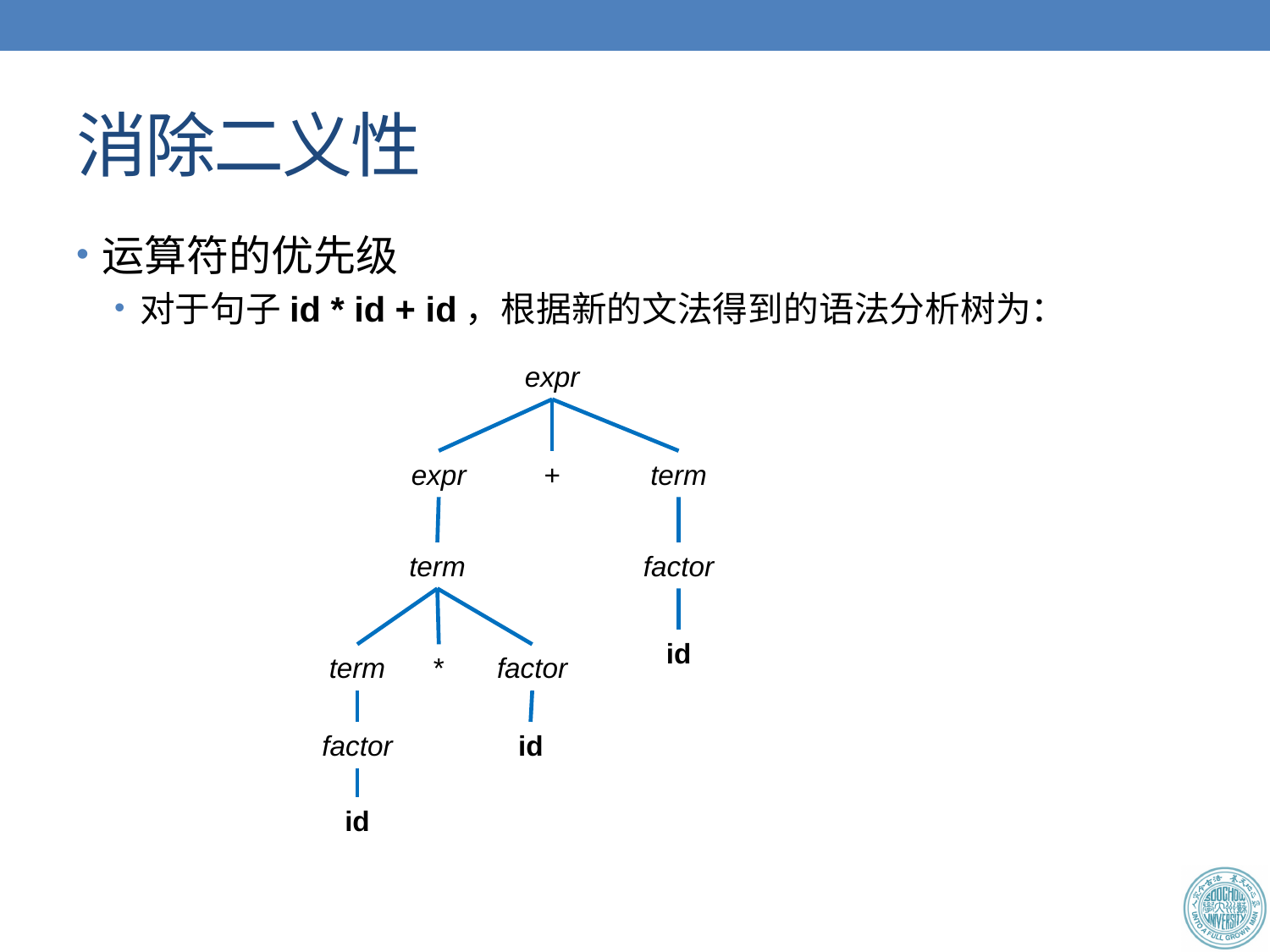

# 消除二义性
运算符的优先级
对于句子id * id + id，根据新的文法得到的语法分析树为：

expr
expr
+
term
term
factor
id
term
*
factor
factor
id
id